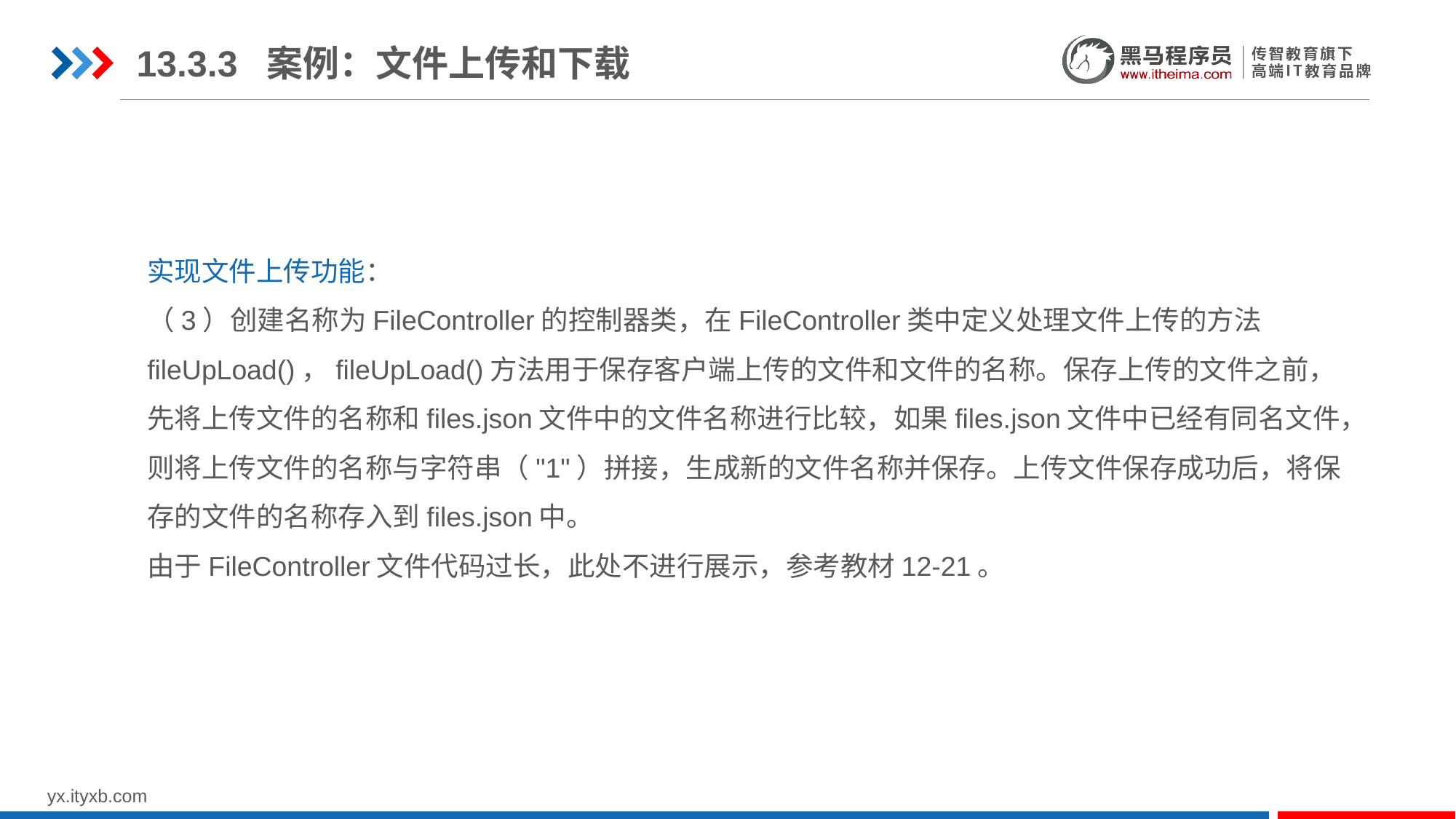

13.3.3  案例：文件上传和下载
实现文件上传功能：
（3）创建名称为FileController的控制器类，在FileController类中定义处理文件上传的方法fileUpLoad()，fileUpLoad()方法用于保存客户端上传的文件和文件的名称。保存上传的文件之前，先将上传文件的名称和files.json文件中的文件名称进行比较，如果files.json文件中已经有同名文件，则将上传文件的名称与字符串（"1"）拼接，生成新的文件名称并保存。上传文件保存成功后，将保存的文件的名称存入到files.json中。
由于FileController文件代码过长，此处不进行展示，参考教材12-21。